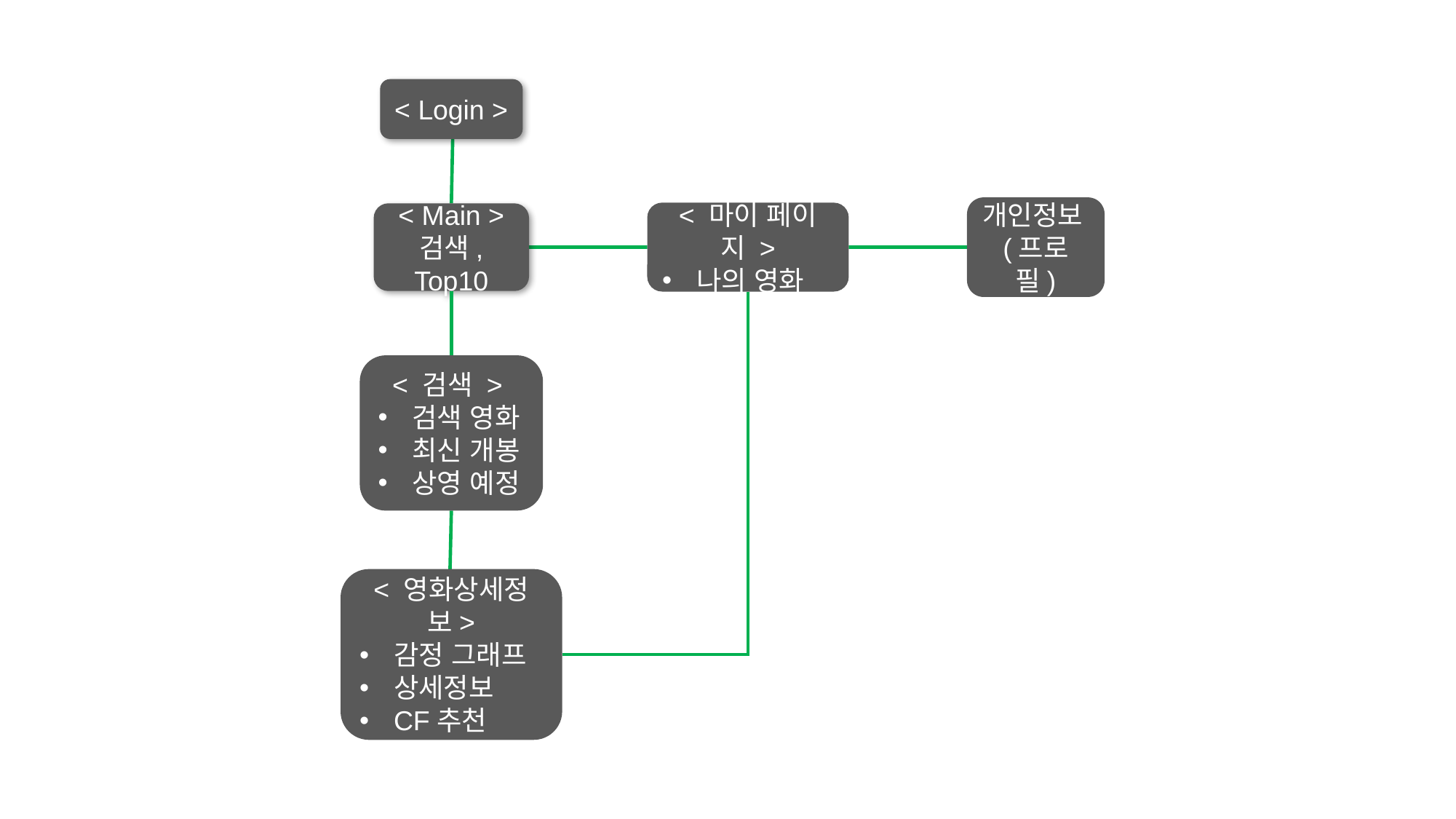

< Login >
개인정보(프로필)
< 마이 페이지 >
나의 영화
< Main >
검색, Top10
< 검색 >
검색 영화
최신 개봉
상영 예정
< 영화상세정보>
감정 그래프
상세정보
CF추천